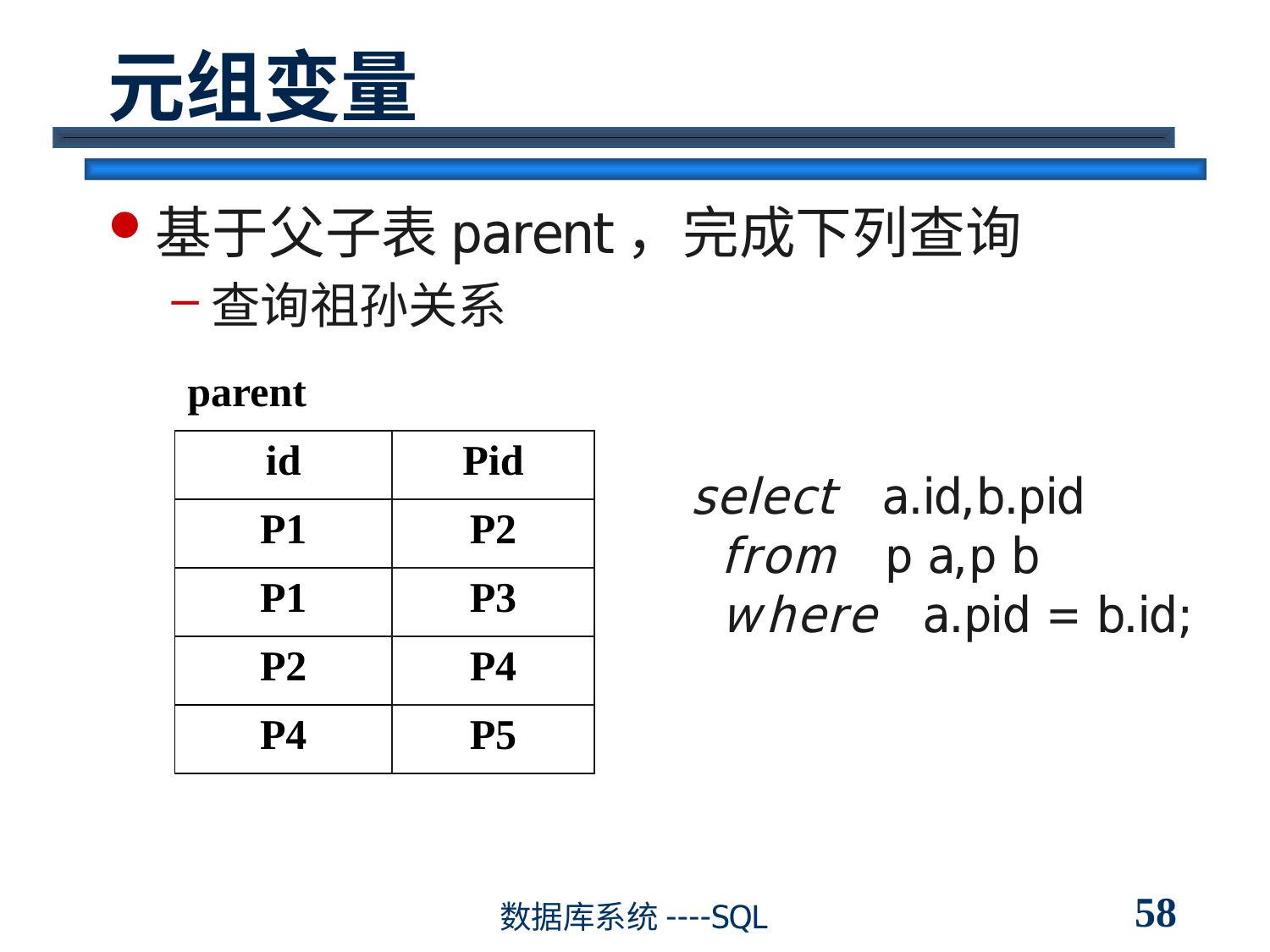

# 元组变量
基于父子表parent，完成下列查询
查询祖孙关系
| parent |  |
| --- | --- |
| id | Pid |
| P1 | P2 |
| P1 | P3 |
| P2 | P4 |
| P4 | P5 |
select   a.id,b.pid
  from   p a,p b
  where   a.pid = b.id;
58
数据库系统----SQL